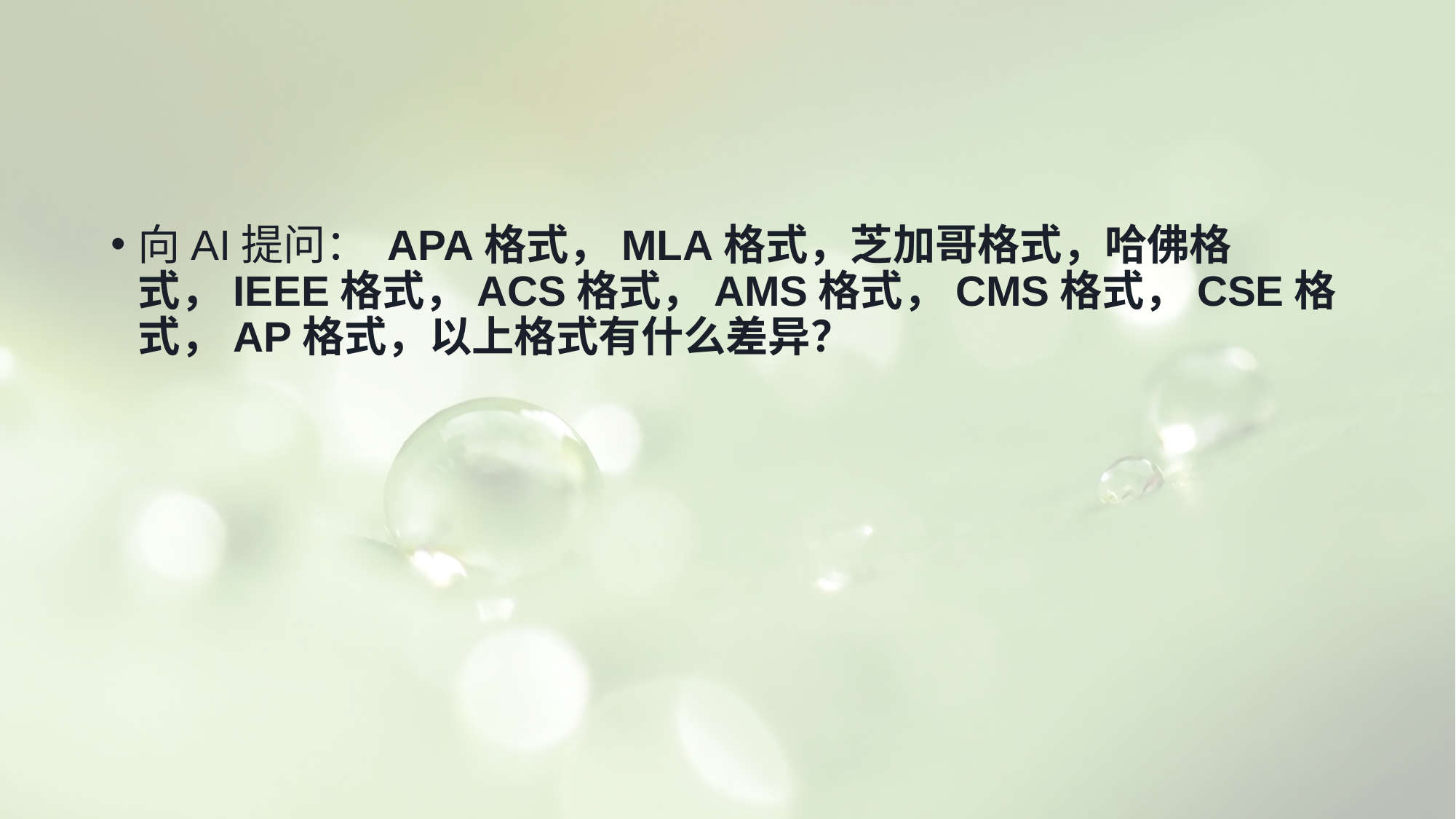

#
向AI提问： APA格式，MLA格式，芝加哥格式，哈佛格式，IEEE格式，ACS格式，AMS格式，CMS格式，CSE格式，AP格式，以上格式有什么差异？